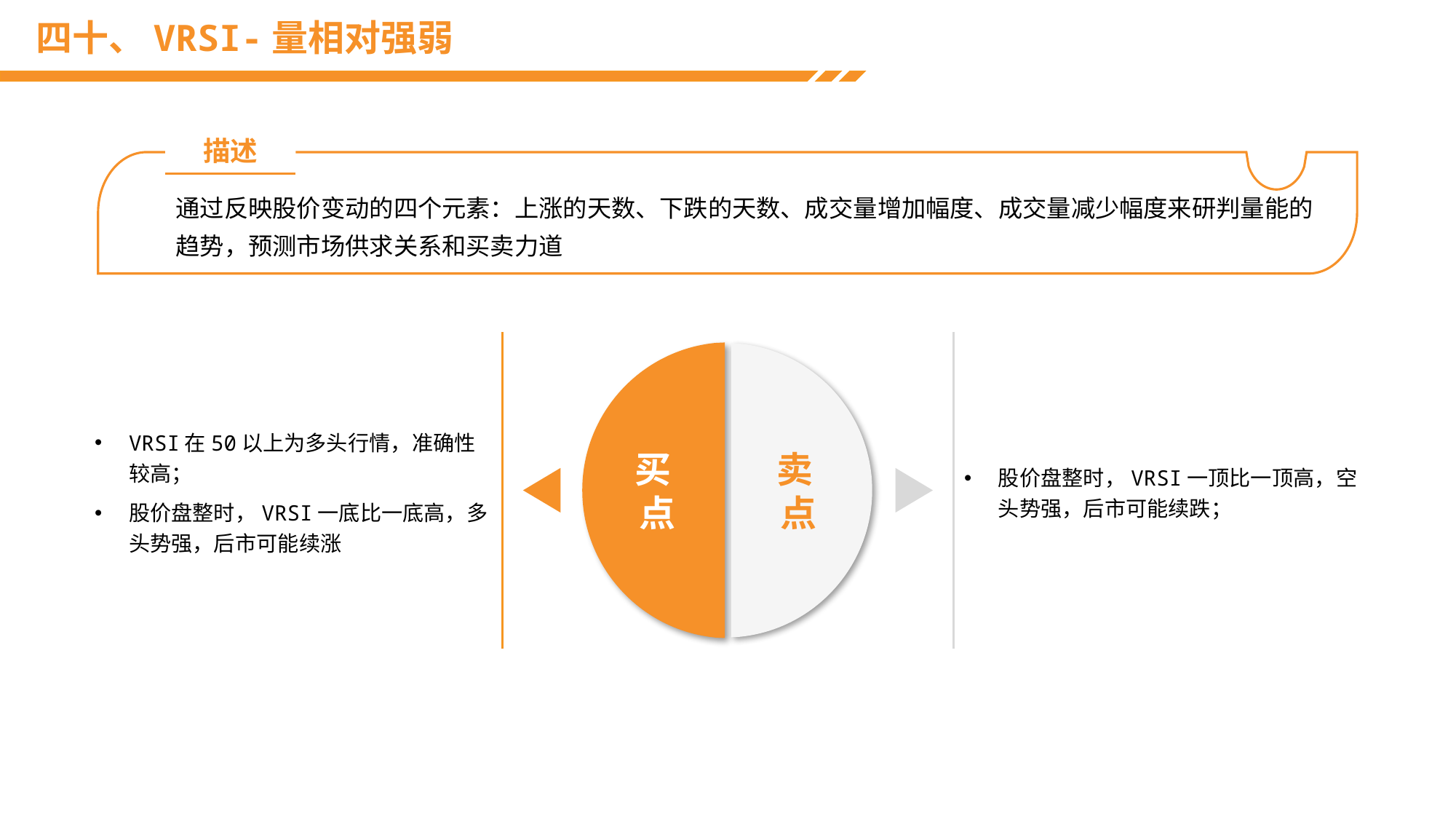

# 四十、VRSI-量相对强弱
描述

通过反映股价变动的四个元素：上涨的天数、下跌的天数、成交量增加幅度、成交量减少幅度来研判量能的趋势，预测市场供求关系和买卖力道
VRSI在50以上为多头行情，准确性较高；
股价盘整时，VRSI一底比一底高，多头势强，后市可能续涨
股价盘整时，VRSI一顶比一顶高，空头势强，后市可能续跌；

买
点
卖
点